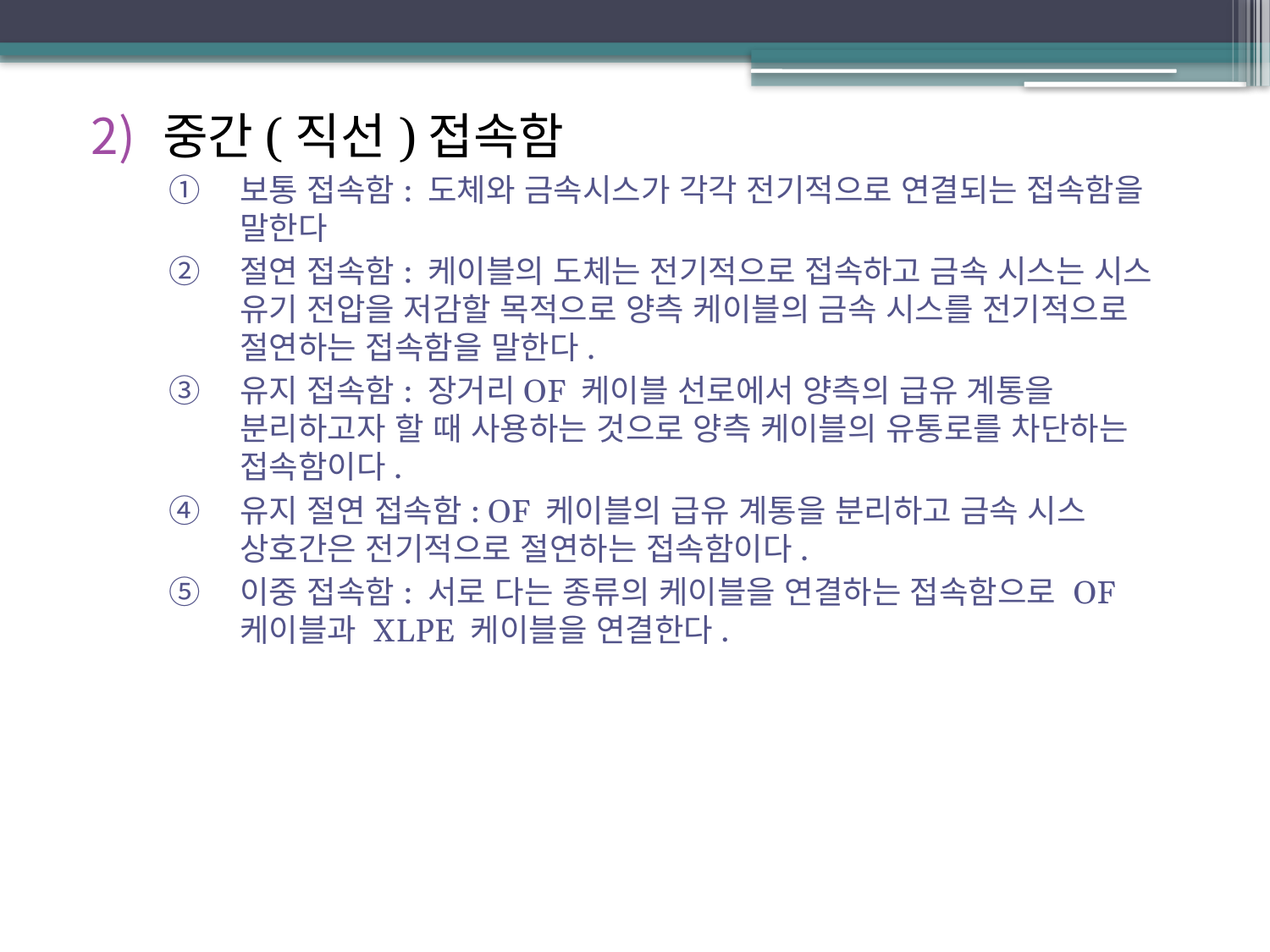

중간(직선)접속함
보통 접속함: 도체와 금속시스가 각각 전기적으로 연결되는 접속함을 말한다
절연 접속함: 케이블의 도체는 전기적으로 접속하고 금속 시스는 시스 유기 전압을 저감할 목적으로 양측 케이블의 금속 시스를 전기적으로 절연하는 접속함을 말한다.
유지 접속함: 장거리OF 케이블 선로에서 양측의 급유 계통을 분리하고자 할 때 사용하는 것으로 양측 케이블의 유통로를 차단하는 접속함이다.
유지 절연 접속함: OF 케이블의 급유 계통을 분리하고 금속 시스 상호간은 전기적으로 절연하는 접속함이다.
이중 접속함: 서로 다는 종류의 케이블을 연결하는 접속함으로 OF 케이블과 XLPE 케이블을 연결한다.